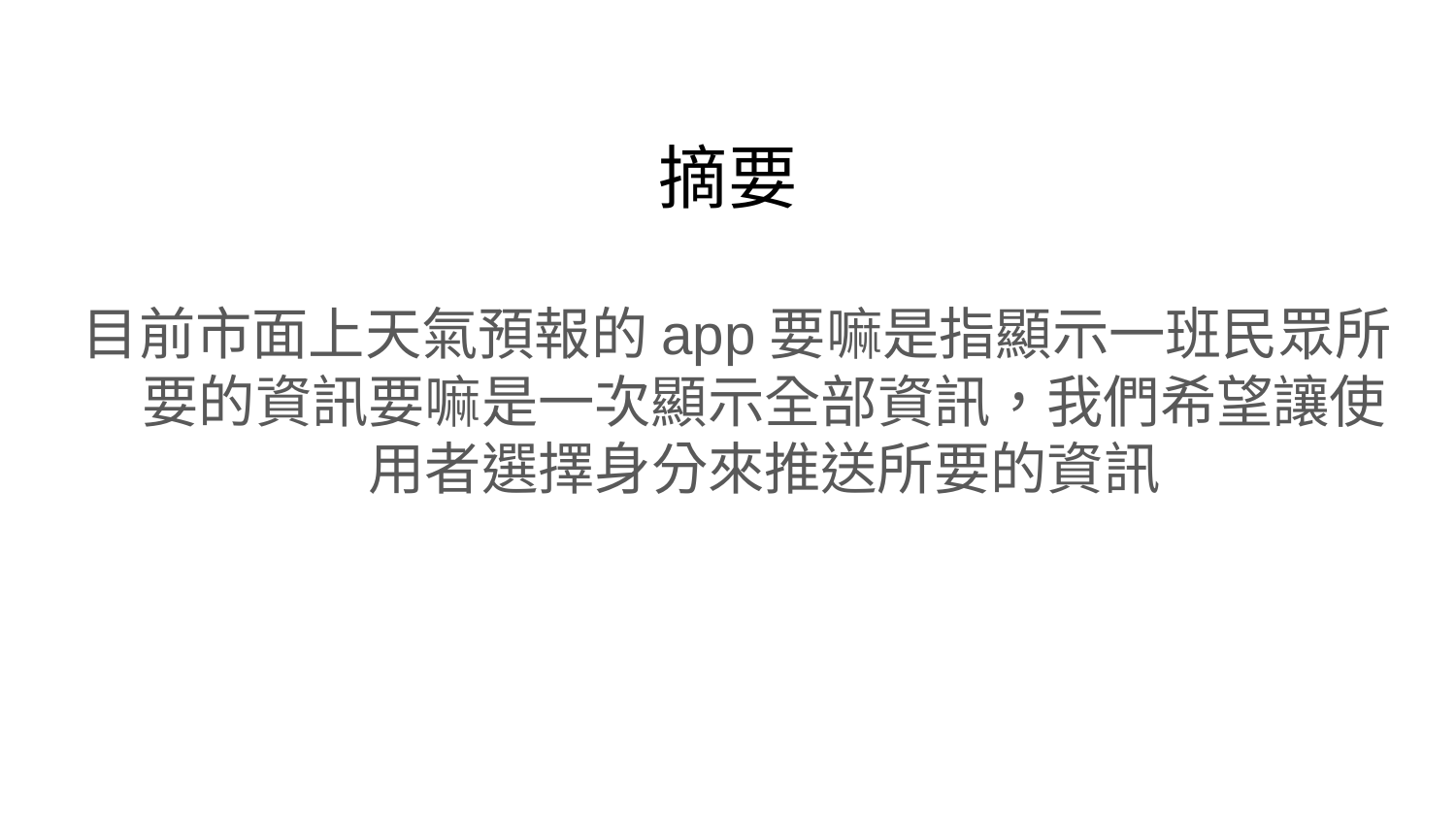

# 摘要
目前市面上天氣預報的app要嘛是指顯示一班民眾所要的資訊要嘛是一次顯示全部資訊，我們希望讓使用者選擇身分來推送所要的資訊